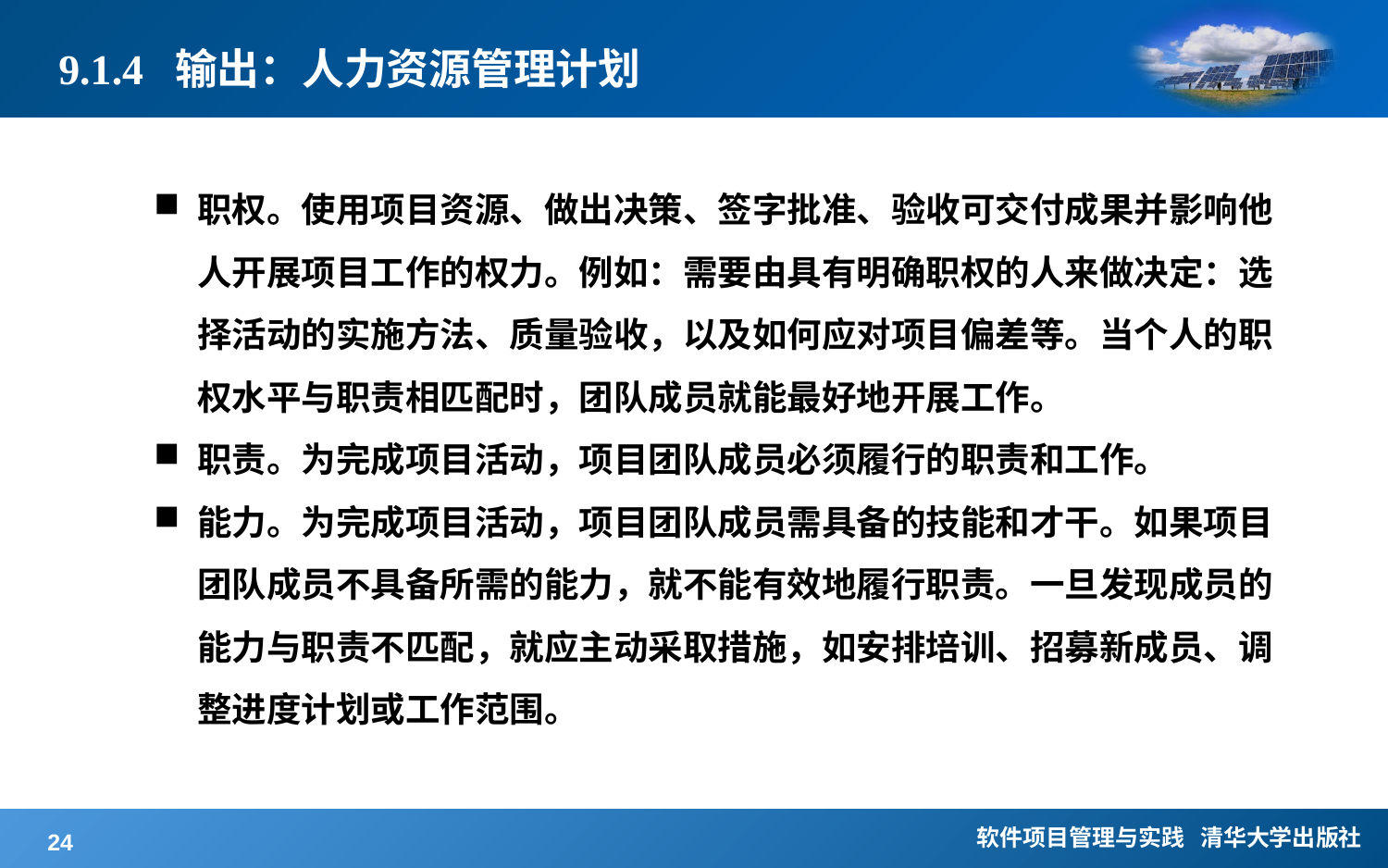

# 9.1.4  输出：人力资源管理计划
职权。使用项目资源、做出决策、签字批准、验收可交付成果并影响他人开展项目工作的权力。例如：需要由具有明确职权的人来做决定：选择活动的实施方法、质量验收，以及如何应对项目偏差等。当个人的职权水平与职责相匹配时，团队成员就能最好地开展工作。
职责。为完成项目活动，项目团队成员必须履行的职责和工作。
能力。为完成项目活动，项目团队成员需具备的技能和才干。如果项目团队成员不具备所需的能力，就不能有效地履行职责。一旦发现成员的能力与职责不匹配，就应主动采取措施，如安排培训、招募新成员、调整进度计划或工作范围。